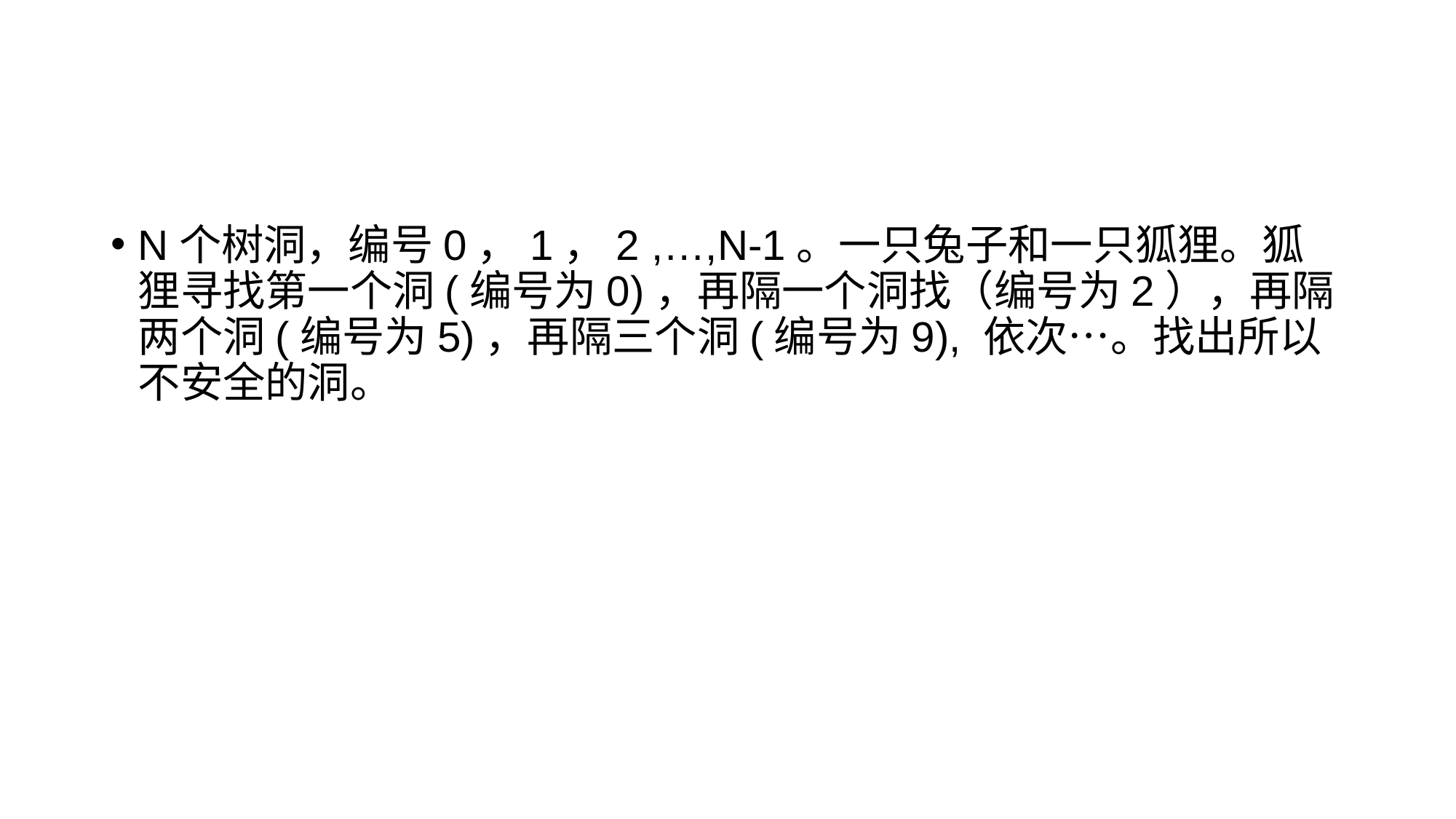

#
N个树洞，编号0，1，2 ,…,N-1。一只兔子和一只狐狸。狐狸寻找第一个洞(编号为0)，再隔一个洞找（编号为2），再隔两个洞(编号为5)，再隔三个洞(编号为9), 依次…。找出所以不安全的洞。